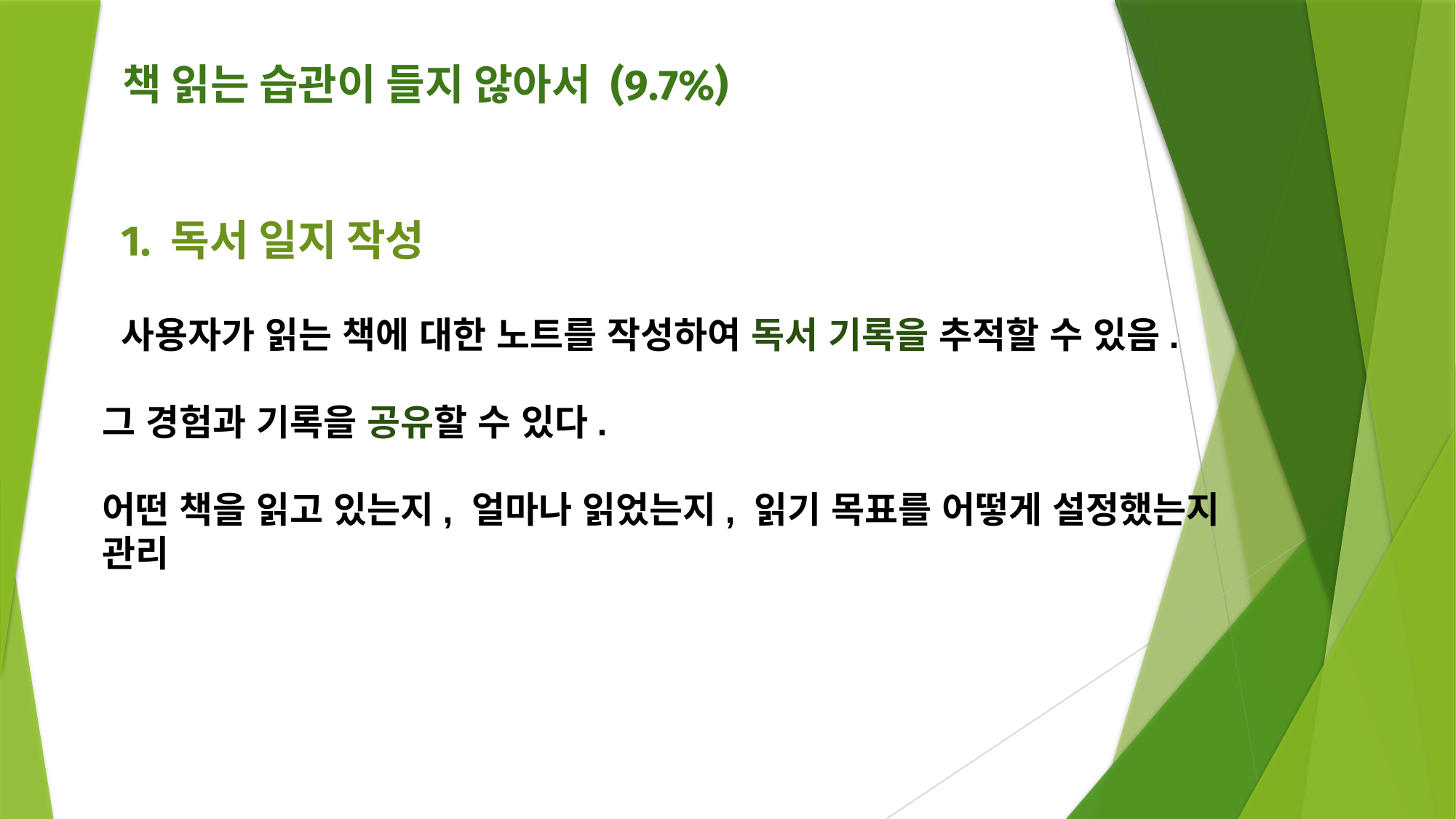

책 읽는 습관이 들지 않아서 (9.7%)
1. 독서 일지 작성
 사용자가 읽는 책에 대한 노트를 작성하여 독서 기록을 추적할 수 있음.

그 경험과 기록을 공유할 수 있다.

어떤 책을 읽고 있는지, 얼마나 읽었는지, 읽기 목표를 어떻게 설정했는지 관리